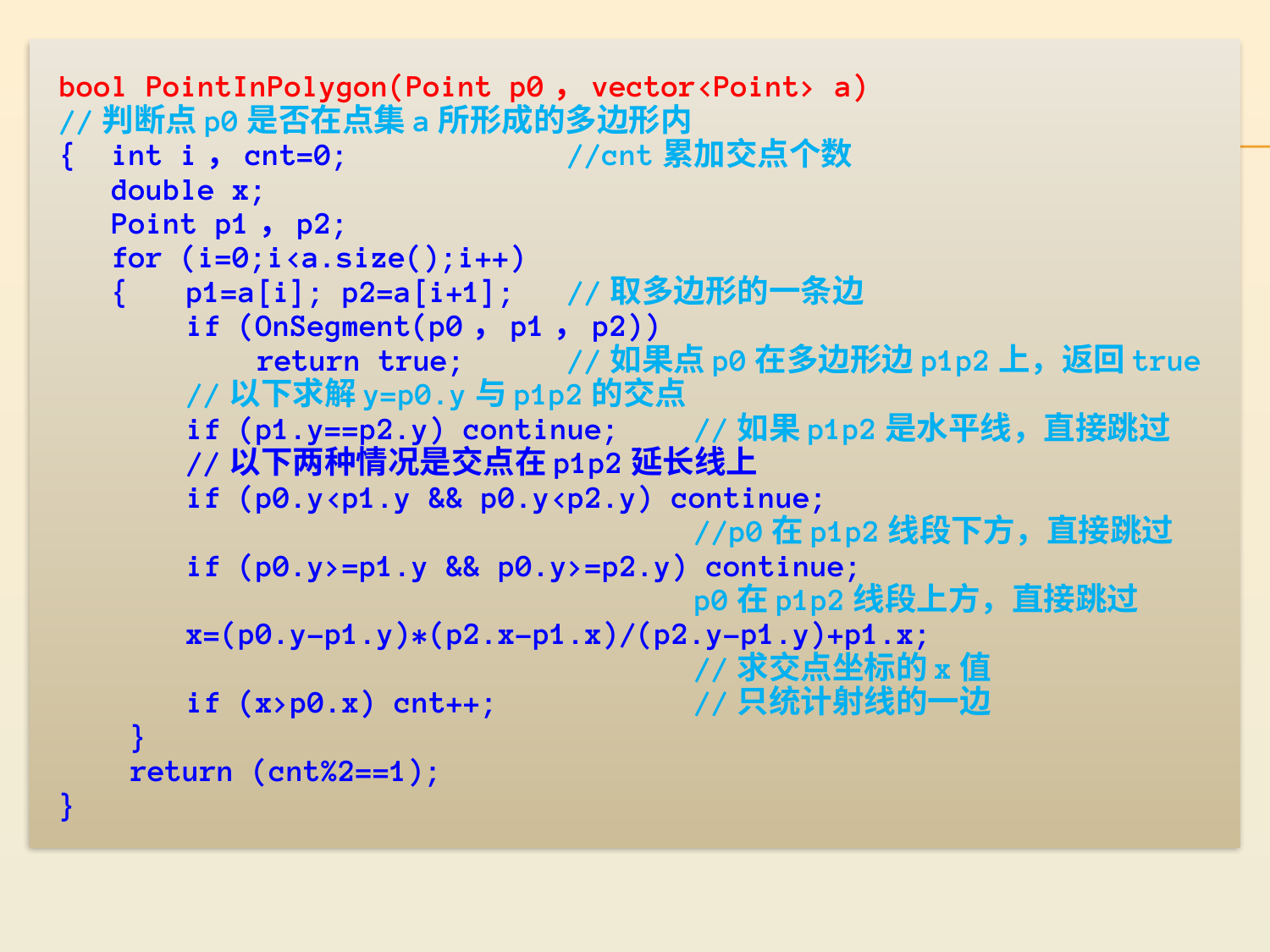

bool PointInPolygon(Point p0，vector<Point> a)
//判断点p0是否在点集a所形成的多边形内
{  int i，cnt=0;		//cnt累加交点个数
   double x;
   Point p1，p2;
   for (i=0;i<a.size();i++)
   {	p1=a[i]; p2=a[i+1];	//取多边形的一条边
	if (OnSegment(p0，p1，p2))
	　　return true;	//如果点p0在多边形边p1p2上，返回true
	//以下求解y=p0.y与p1p2的交点
	if (p1.y==p2.y) continue;	//如果p1p2是水平线，直接跳过
	//以下两种情况是交点在p1p2延长线上
	if (p0.y<p1.y && p0.y<p2.y) continue;
					//p0在p1p2线段下方，直接跳过
	if (p0.y>=p1.y && p0.y>=p2.y) continue;
					p0在p1p2线段上方，直接跳过
	x=(p0.y-p1.y)*(p2.x-p1.x)/(p2.y-p1.y)+p1.x;
					//求交点坐标的x值
	if (x>p0.x) cnt++;		//只统计射线的一边
　　}
　　return (cnt%2==1);
}